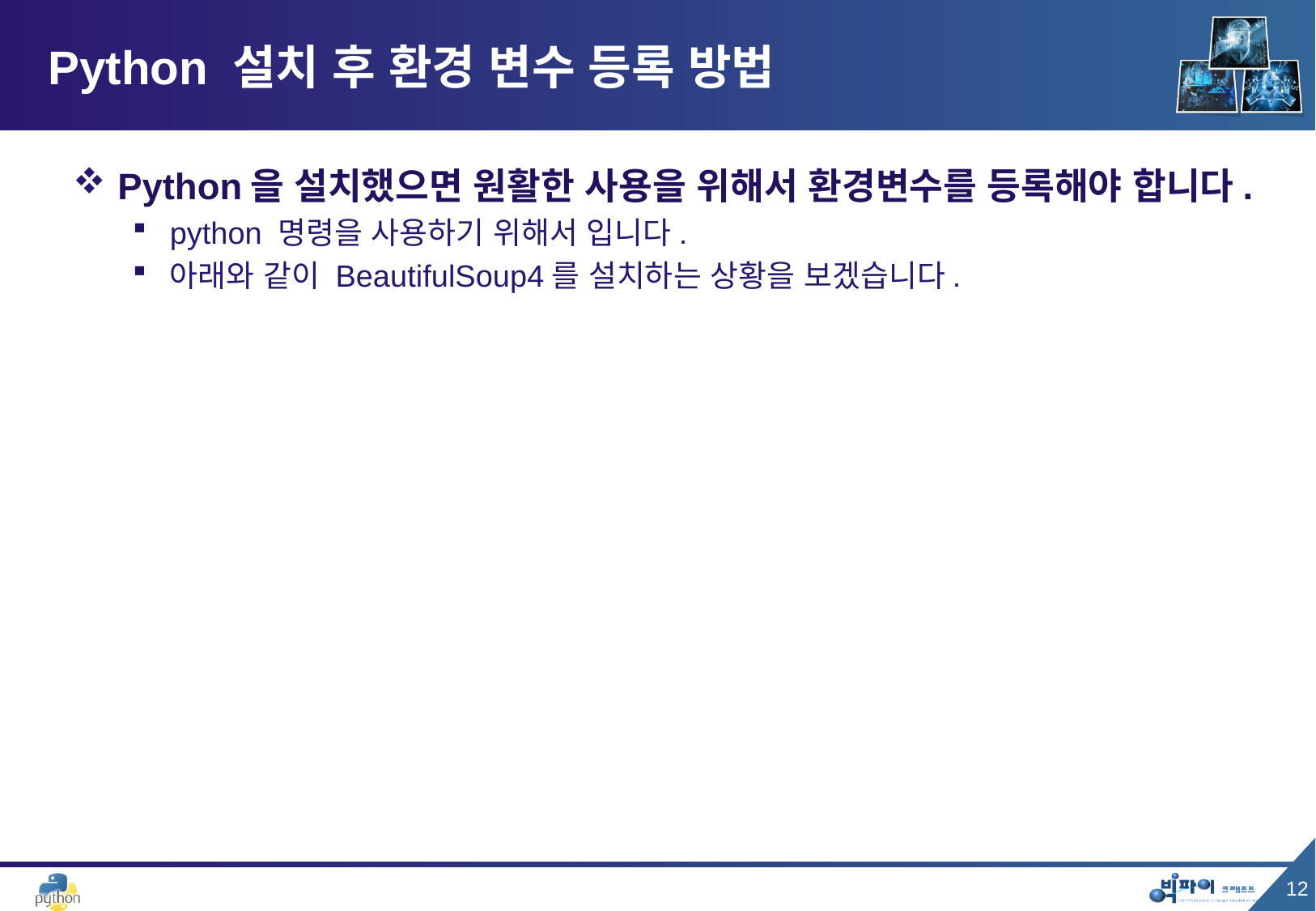

# Python 설치 후 환경 변수 등록 방법
Python을 설치했으면 원활한 사용을 위해서 환경변수를 등록해야 합니다.
python 명령을 사용하기 위해서 입니다.
아래와 같이 BeautifulSoup4를 설치하는 상황을 보겠습니다.